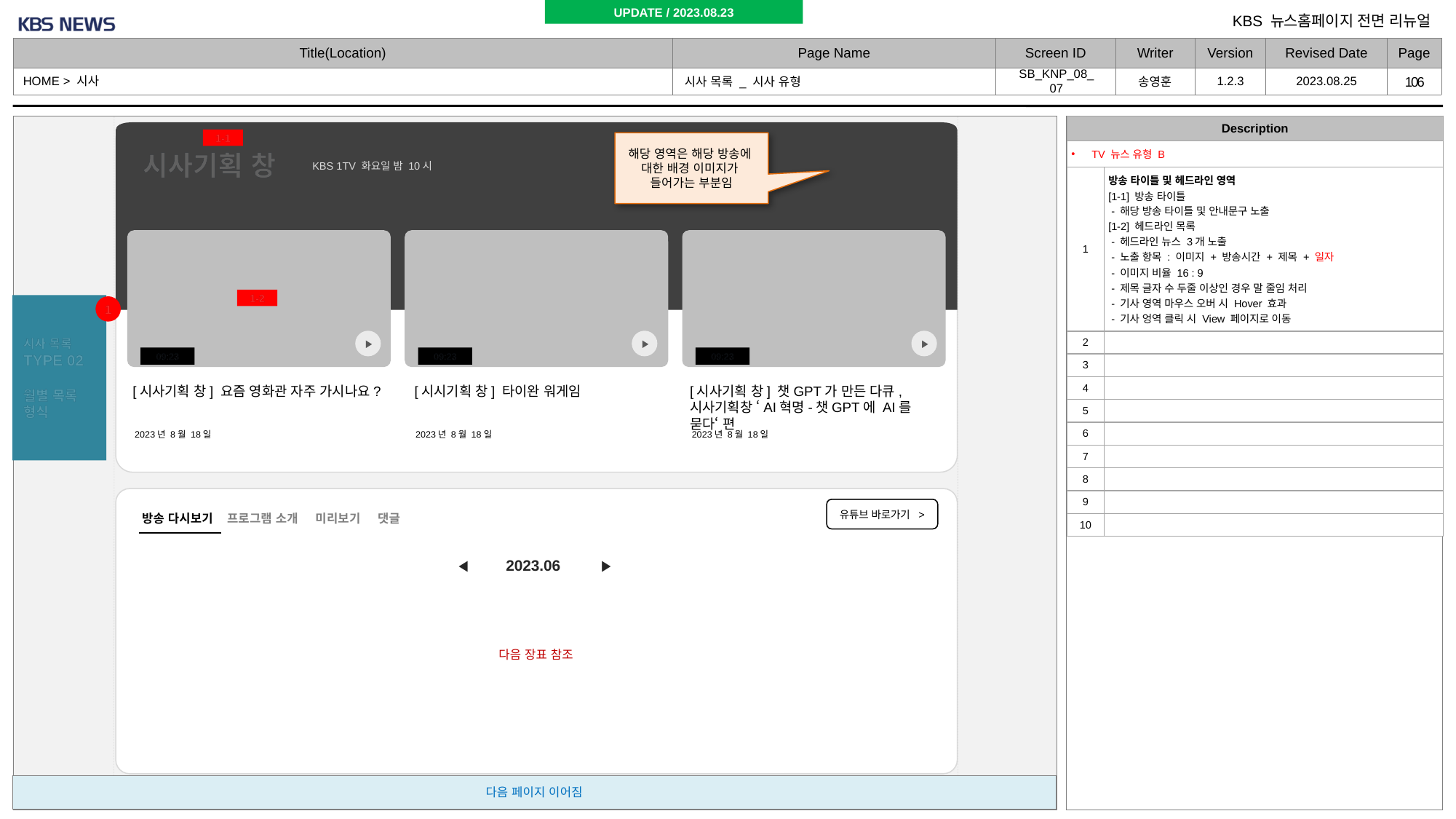

UPDATE / 2023.08.23
HOME > 시사
SB_KNP_08_07
# 시사 목록 _ 시사 유형
| Description |  |
| --- | --- |
| TV 뉴스 유형 B |  |
| 1 | 방송 타이틀 및 헤드라인 영역 [1-1] 방송 타이틀 - 해당 방송 타이틀 및 안내문구 노출 [1-2] 헤드라인 목록 - 헤드라인 뉴스 3개 노출 - 노출 항목 : 이미지 + 방송시간 + 제목 + 일자 - 이미지 비율 16 : 9 - 제목 글자 수 두줄 이상인 경우 말 줄임 처리 - 기사 영역 마우스 오버 시 Hover 효과 - 기사 엉역 클릭 시 View 페이지로 이동 |
| 2 |  |
| 3 |  |
| 4 |  |
| 5 |  |
| 6 |  |
| 7 |  |
| 8 |  |
| 9 |  |
| 10 |  |

1-1
해당 영역은 해당 방송에
대한 배경 이미지가
들어가는 부분임
시사기획 창
KBS 1TV 화요일 밤 10시

1-2
시사 목록
TYPE 02

월별 목록
형식
1
 ▶
 ▶
 ▶
09:23
09:23
09:23
[시사기획 창] 요즘 영화관 자주 가시나요?
[시시기획 창] 타이완 워게임
[시사기획 창] 챗GPT가 만든 다큐, 시사기획창 ‘AI혁명-챗GPT에 AI를 묻다‘ 편
2023년 8월 18일
2023년 8월 18일
2023년 8월 18일

유튜브 바로가기  >
방송 다시보기    프로그램 소개     미리보기     댓글
◀
2023.06
▶
다음 장표 참조